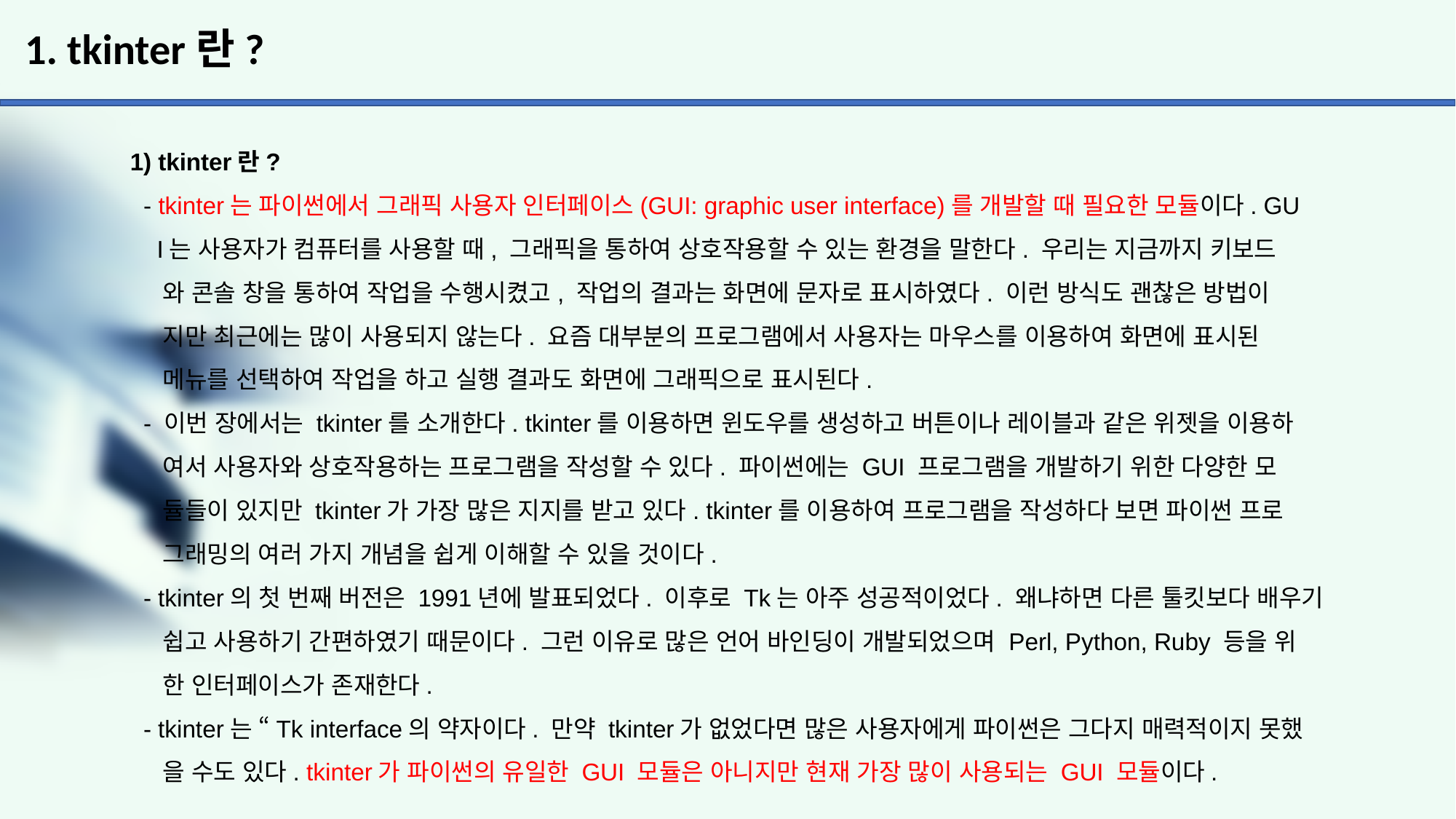

# 1. tkinter란?
1) tkinter란?
  - tkinter는 파이썬에서 그래픽 사용자 인터페이스(GUI: graphic user interface)를 개발할 때 필요한 모듈이다. GU
    I는 사용자가 컴퓨터를 사용할 때, 그래픽을 통하여 상호작용할 수 있는 환경을 말한다. 우리는 지금까지 키보드
    와 콘솔 창을 통하여 작업을 수행시켰고, 작업의 결과는 화면에 문자로 표시하였다. 이런 방식도 괜찮은 방법이
    지만 최근에는 많이 사용되지 않는다. 요즘 대부분의 프로그램에서 사용자는 마우스를 이용하여 화면에 표시된
    메뉴를 선택하여 작업을 하고 실행 결과도 화면에 그래픽으로 표시된다.
  - 이번 장에서는 tkinter를 소개한다. tkinter를 이용하면 윈도우를 생성하고 버튼이나 레이블과 같은 위젯을 이용하
    여서 사용자와 상호작용하는 프로그램을 작성할 수 있다. 파이썬에는 GUI 프로그램을 개발하기 위한 다양한 모
    듈들이 있지만 tkinter가 가장 많은 지지를 받고 있다. tkinter를 이용하여 프로그램을 작성하다 보면 파이썬 프로
    그래밍의 여러 가지 개념을 쉽게 이해할 수 있을 것이다.
  - tkinter의 첫 번째 버전은 1991년에 발표되었다. 이후로 Tk는 아주 성공적이었다. 왜냐하면 다른 툴킷보다 배우기
    쉽고 사용하기 간편하였기 때문이다. 그런 이유로 많은 언어 바인딩이 개발되었으며 Perl, Python, Ruby 등을 위
    한 인터페이스가 존재한다.
  - tkinter는 “Tk interface의 약자이다. 만약 tkinter가 없었다면 많은 사용자에게 파이썬은 그다지 매력적이지 못했
    을 수도 있다. tkinter가 파이썬의 유일한 GUI 모듈은 아니지만 현재 가장 많이 사용되는 GUI 모듈이다.